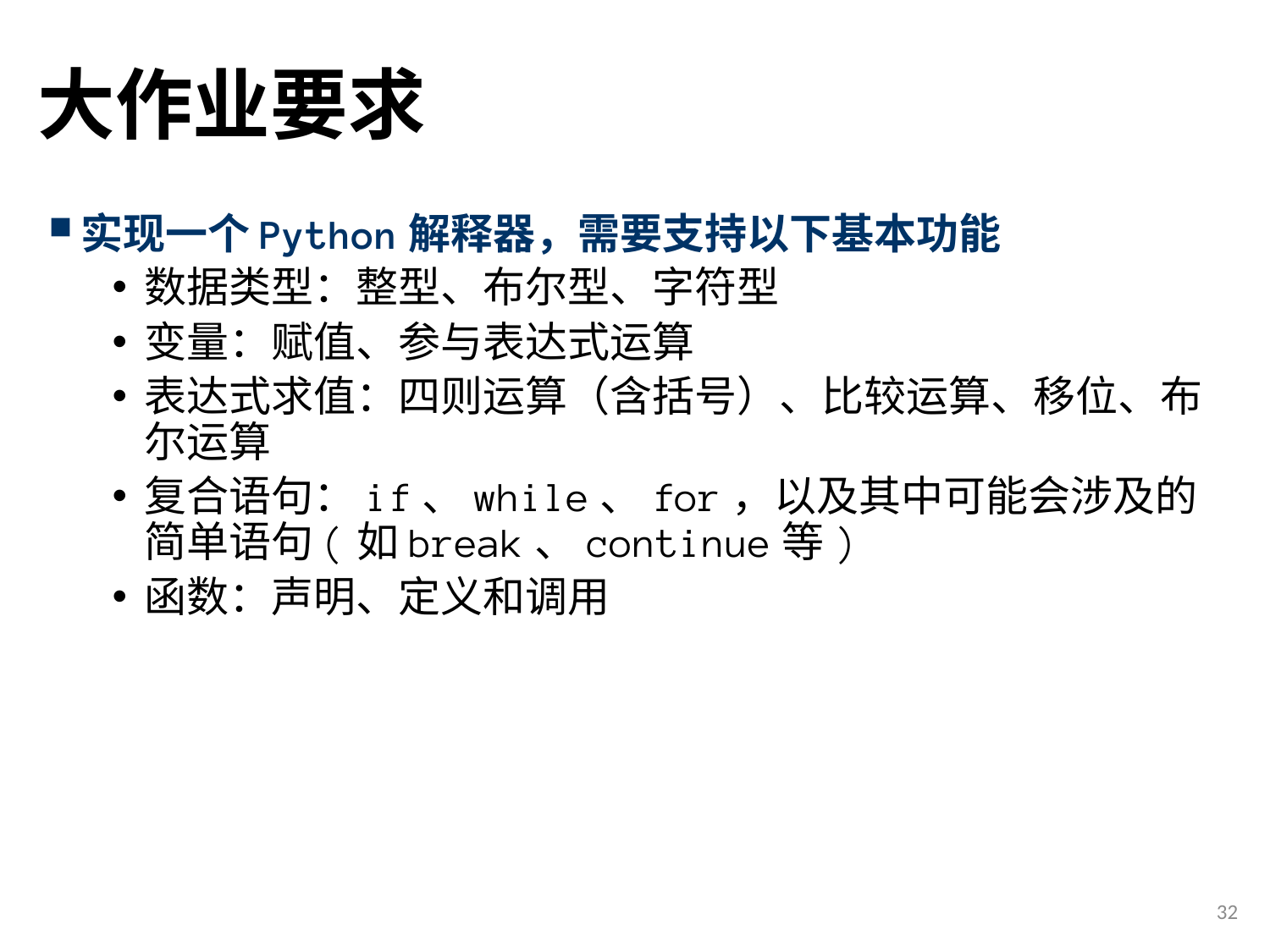

# 大作业要求
实现一个Python解释器，需要支持以下基本功能
数据类型：整型、布尔型、字符型
变量：赋值、参与表达式运算
表达式求值：四则运算（含括号）、比较运算、移位、布尔运算
复合语句：if、while、for，以及其中可能会涉及的简单语句(如break、continue等)
函数：声明、定义和调用
32